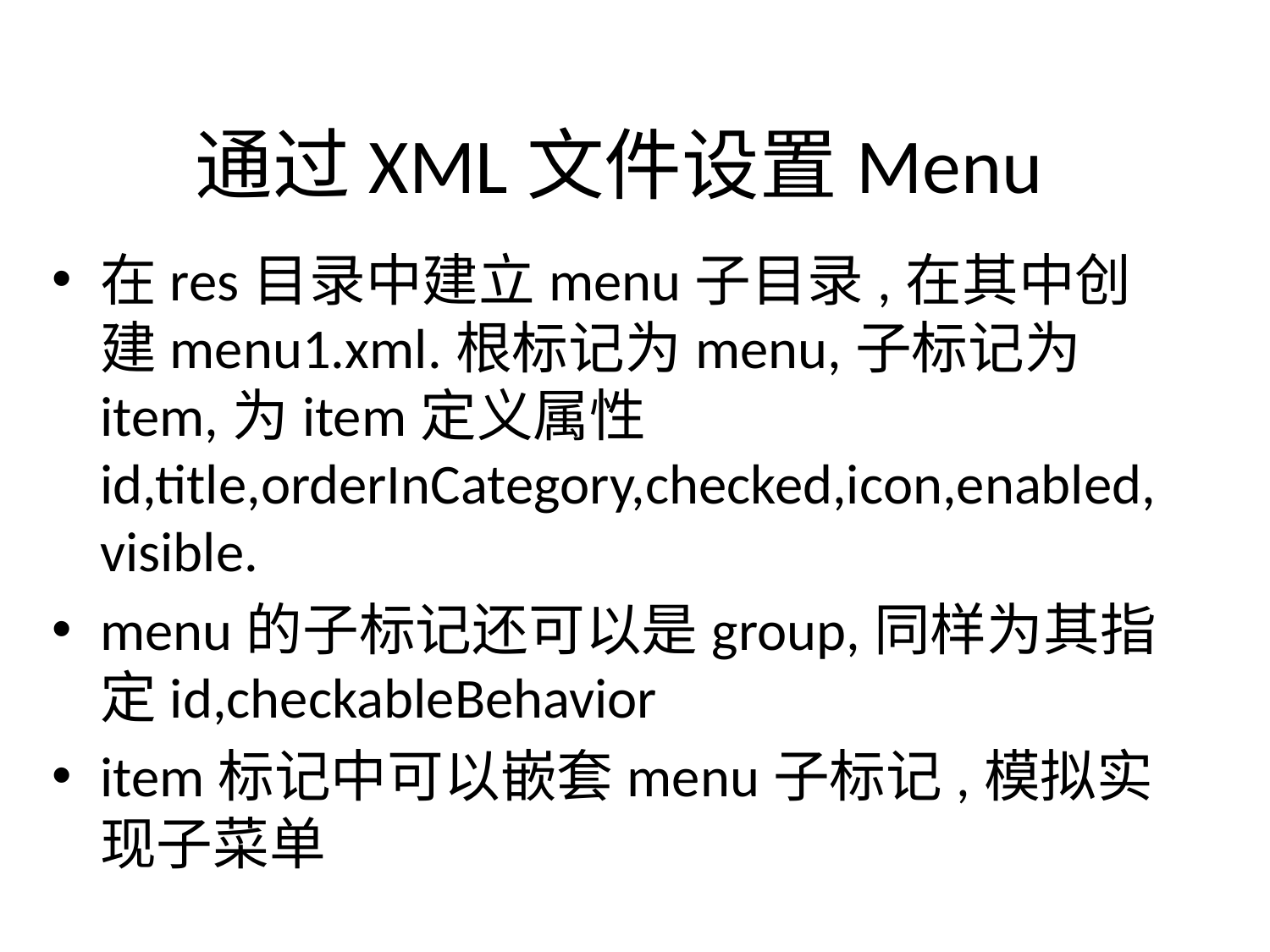

# 通过XML文件设置Menu
在res目录中建立menu子目录,在其中创建menu1.xml.根标记为menu,子标记为item,为item定义属性id,title,orderInCategory,checked,icon,enabled,visible.
menu的子标记还可以是group,同样为其指定id,checkableBehavior
item标记中可以嵌套menu子标记,模拟实现子菜单